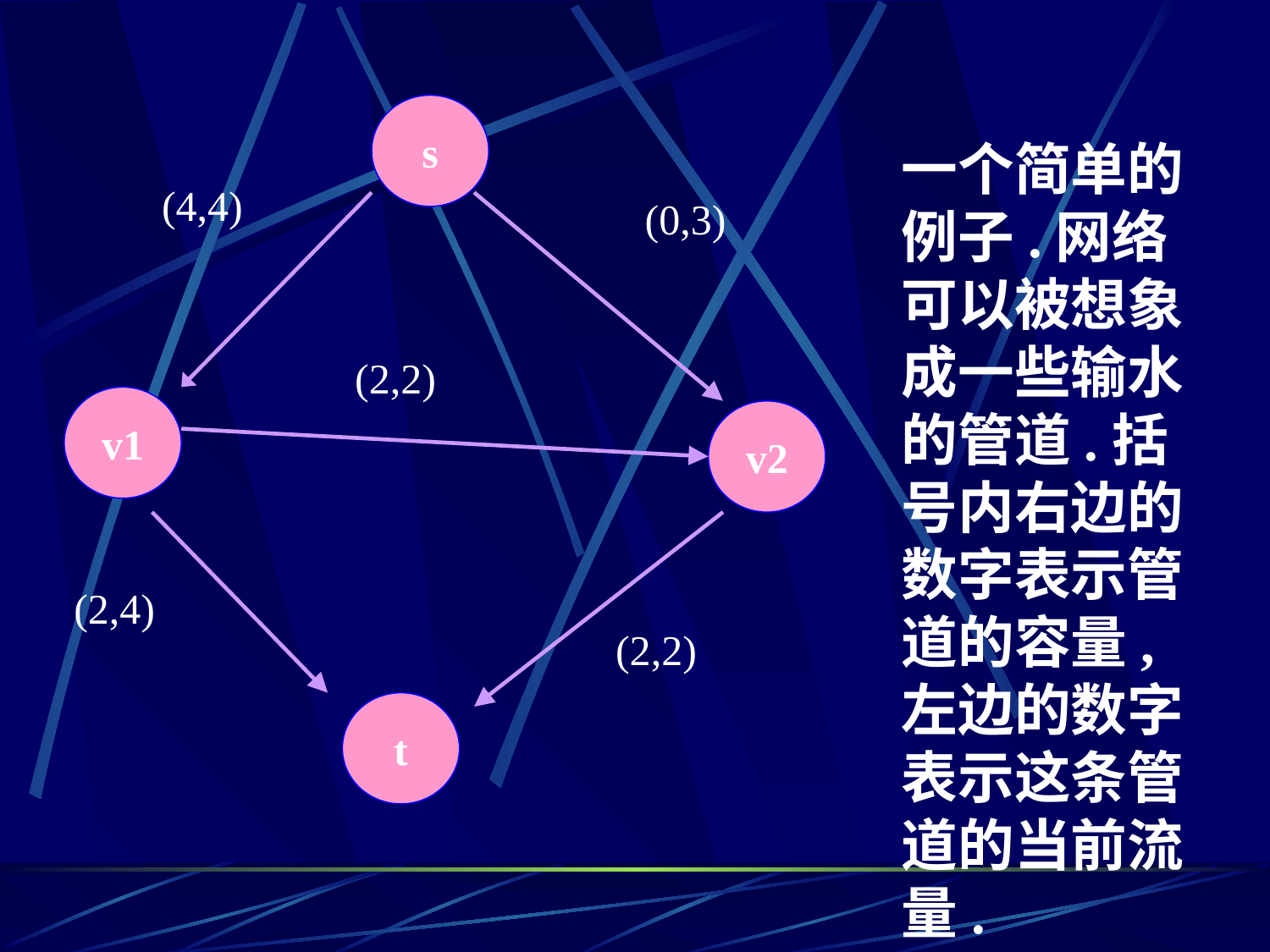

s
(4,4)
(0,3)

(2,2)
v1
v2

(2,4)
(2,2)
t
一个简单的例子.网络可以被想象成一些输水的管道.括号内右边的数字表示管道的容量,左边的数字表示这条管道的当前流量.